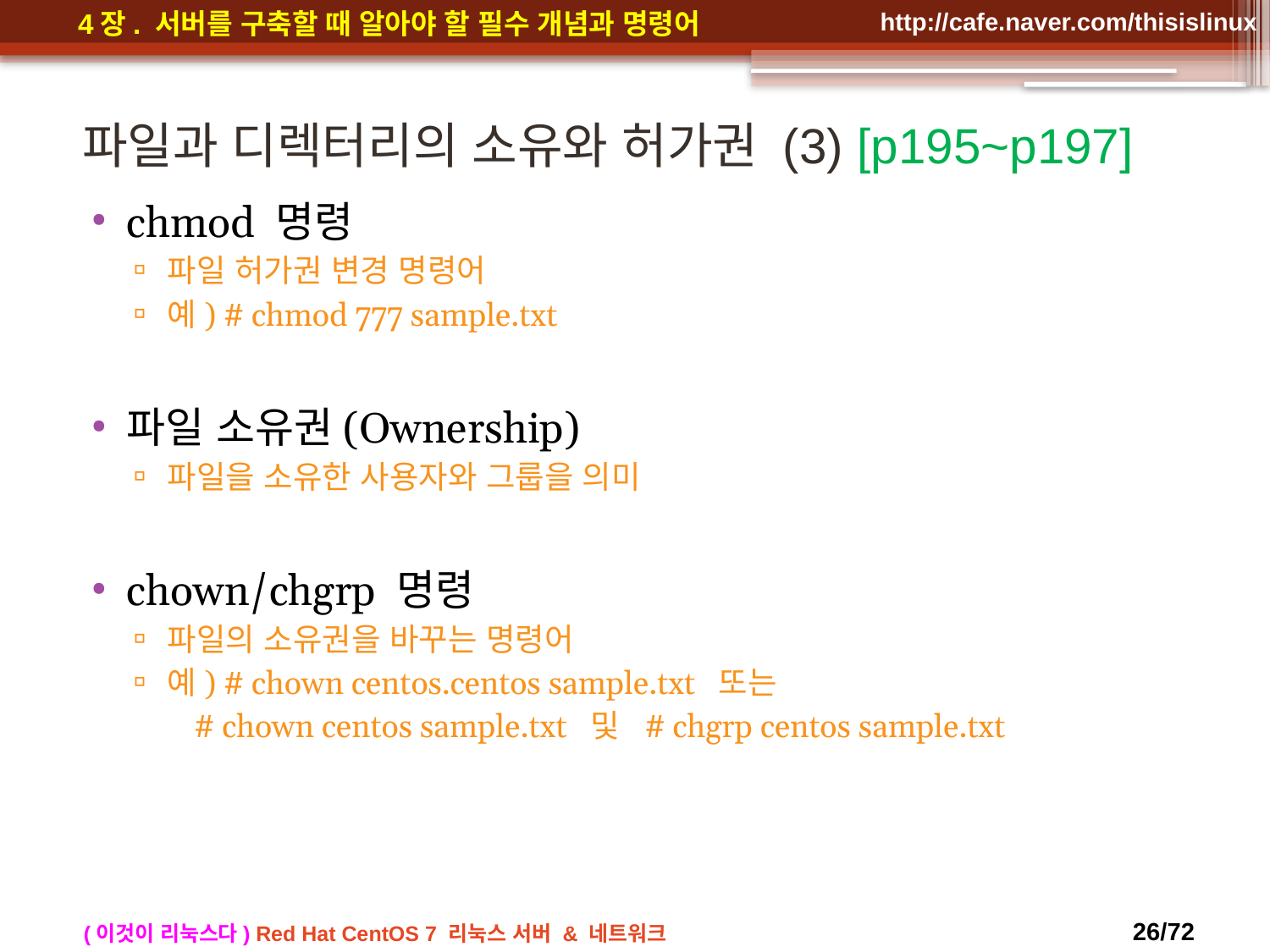

# 파일과 디렉터리의 소유와 허가권 (3) [p195~p197]
chmod 명령
파일 허가권 변경 명령어
예) # chmod 777 sample.txt

파일 소유권(Ownership)
파일을 소유한 사용자와 그룹을 의미

chown/chgrp 명령
파일의 소유권을 바꾸는 명령어
예) # chown centos.centos sample.txt  또는
        # chown centos sample.txt  및  # chgrp centos sample.txt